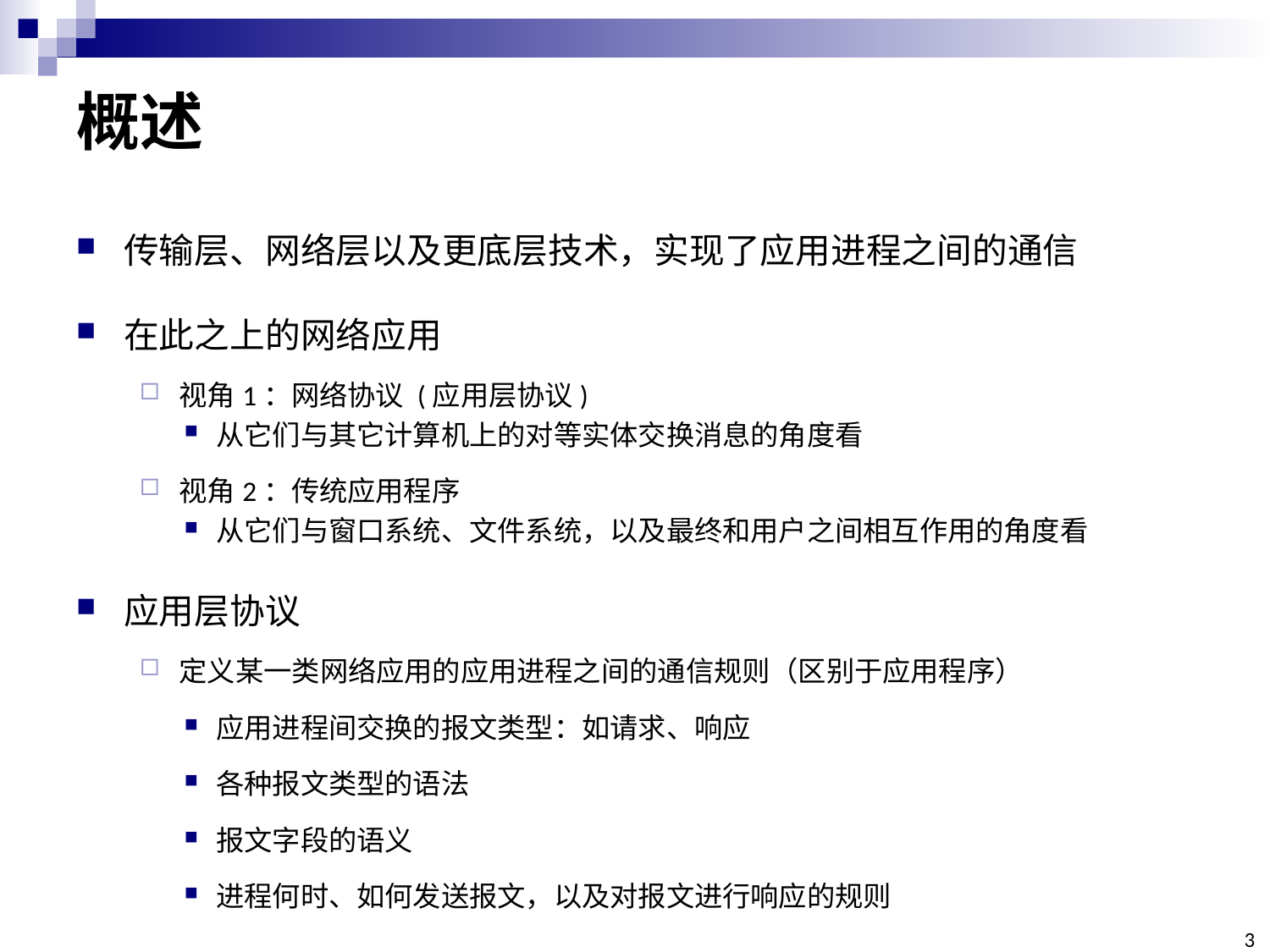

# 概述
传输层、网络层以及更底层技术，实现了应用进程之间的通信
在此之上的网络应用
视角1：网络协议 (应用层协议)
从它们与其它计算机上的对等实体交换消息的角度看
视角2：传统应用程序
从它们与窗口系统、文件系统，以及最终和用户之间相互作用的角度看
应用层协议
定义某一类网络应用的应用进程之间的通信规则（区别于应用程序）
应用进程间交换的报文类型：如请求、响应
各种报文类型的语法
报文字段的语义
进程何时、如何发送报文，以及对报文进行响应的规则

3